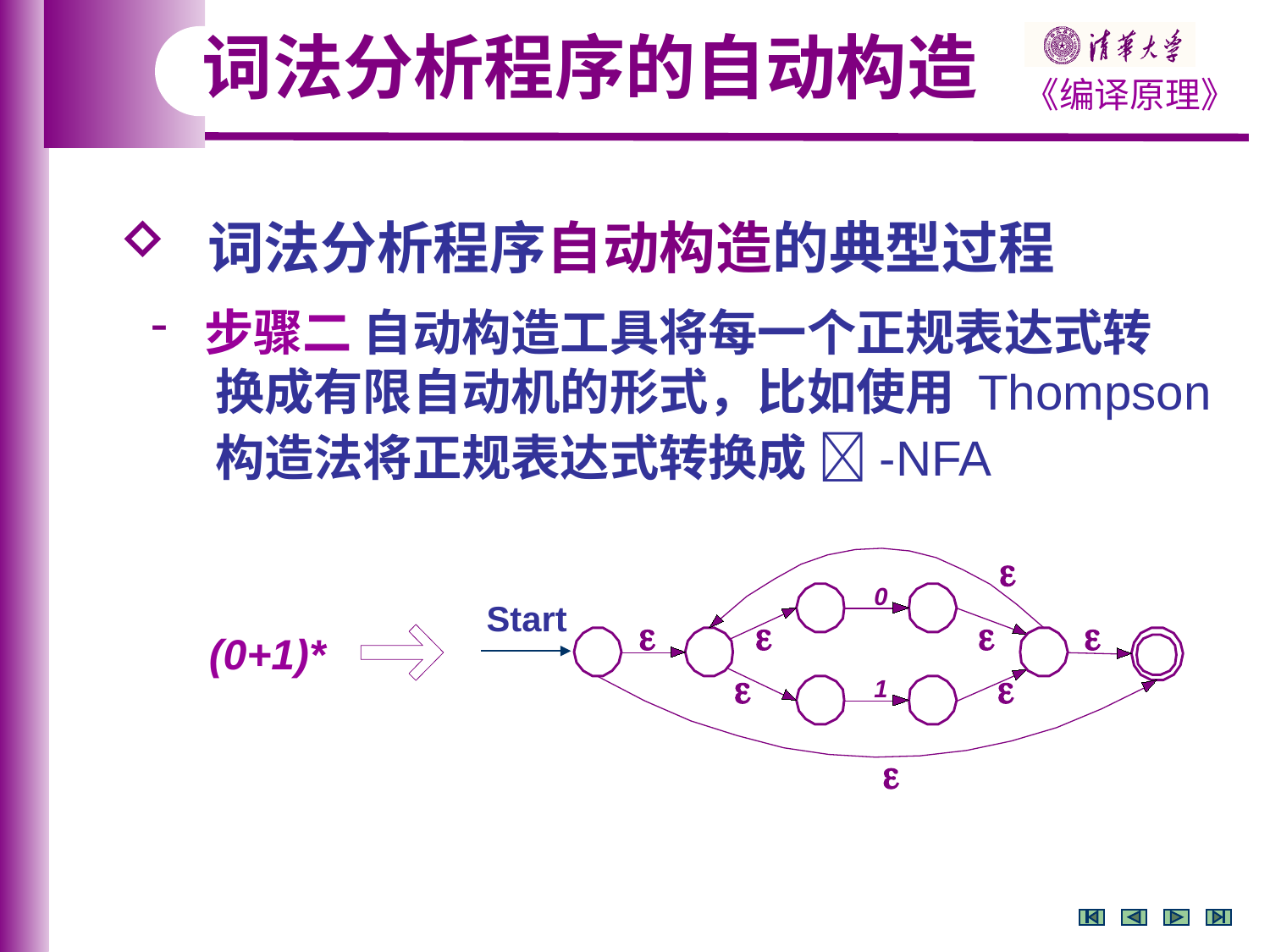

词法分析程序的自动构造
  词法分析程序自动构造的典型过程

 步骤二 自动构造工具将每一个正规表达式转
  换成有限自动机的形式，比如使用 Thompson
  构造法将正规表达式转换成 ε-NFA

ε

0

Start

ε
ε
ε
ε

(
0
+
1
)
*

ε
ε

1

ε